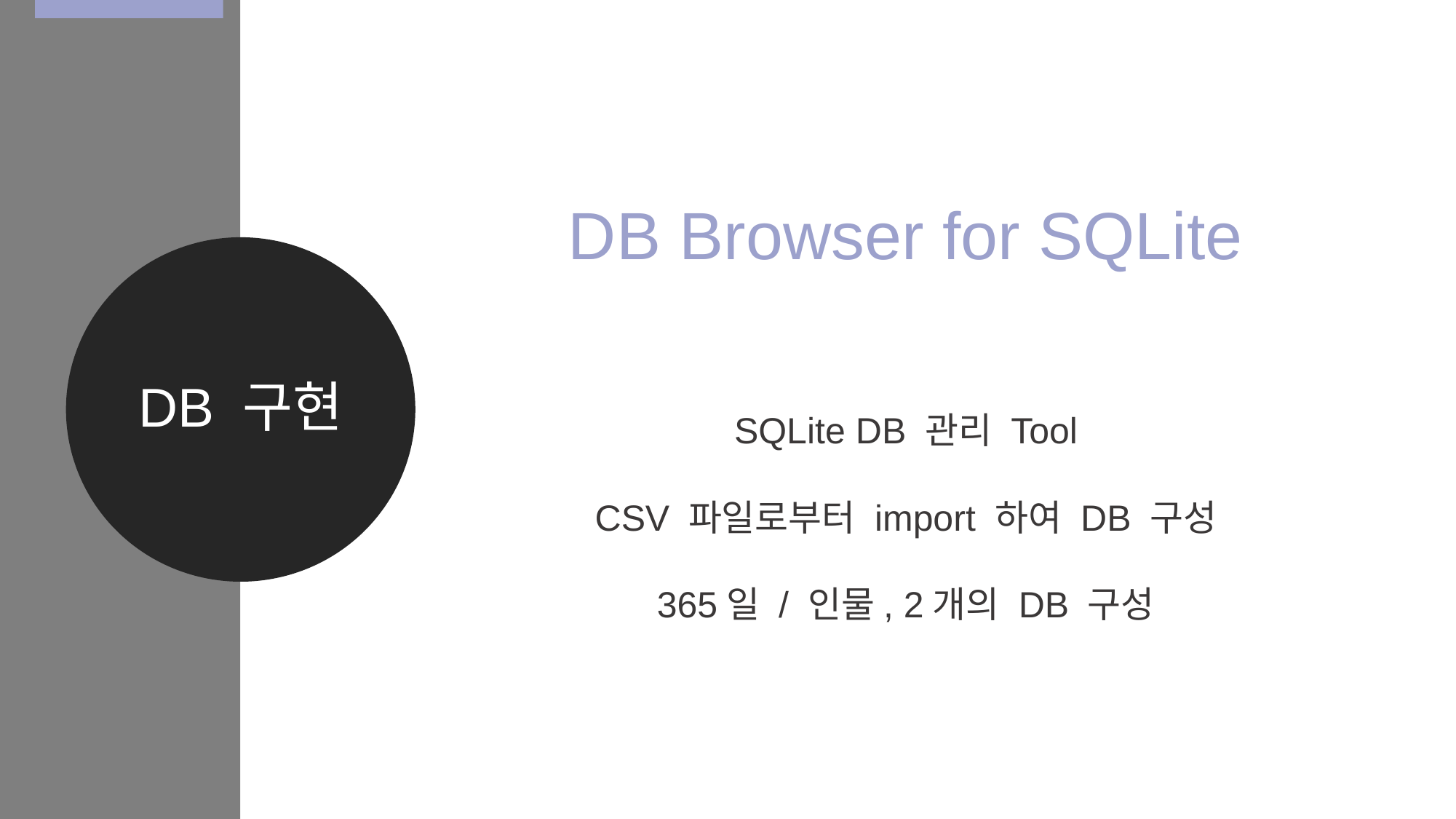

DB Browser for SQLite
DB 구현
SQLite DB 관리 Tool
CSV 파일로부터 import 하여 DB 구성
365일 / 인물, 2개의 DB 구성